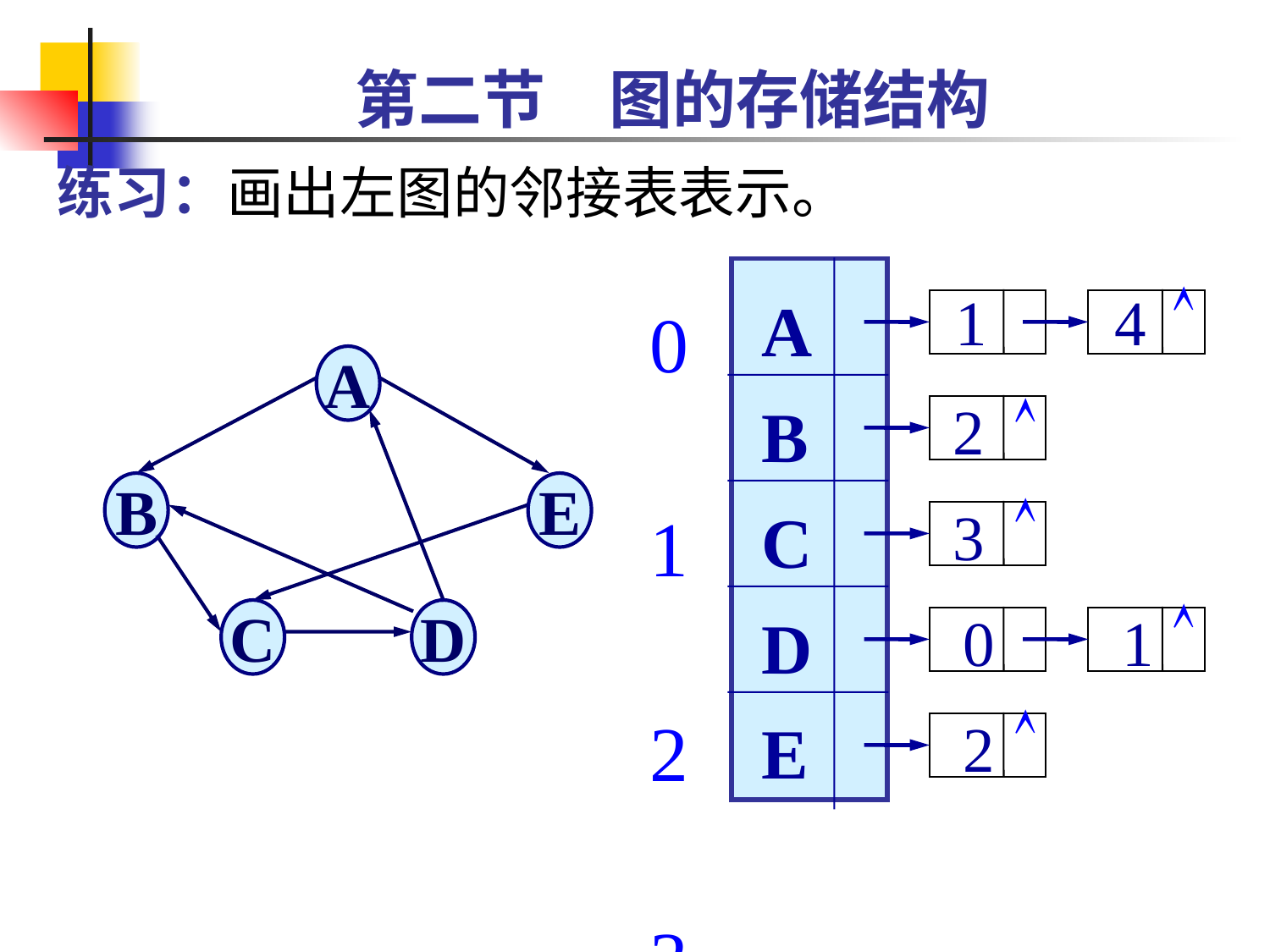

第二节　图的存储结构
练习：画出左图的邻接表表示。
 A
 B
 C
 D
 E

∧
1        4

0     1     2     3    4
A

B
E

C
D

∧
2

∧
3

∧
0        1

∧
2